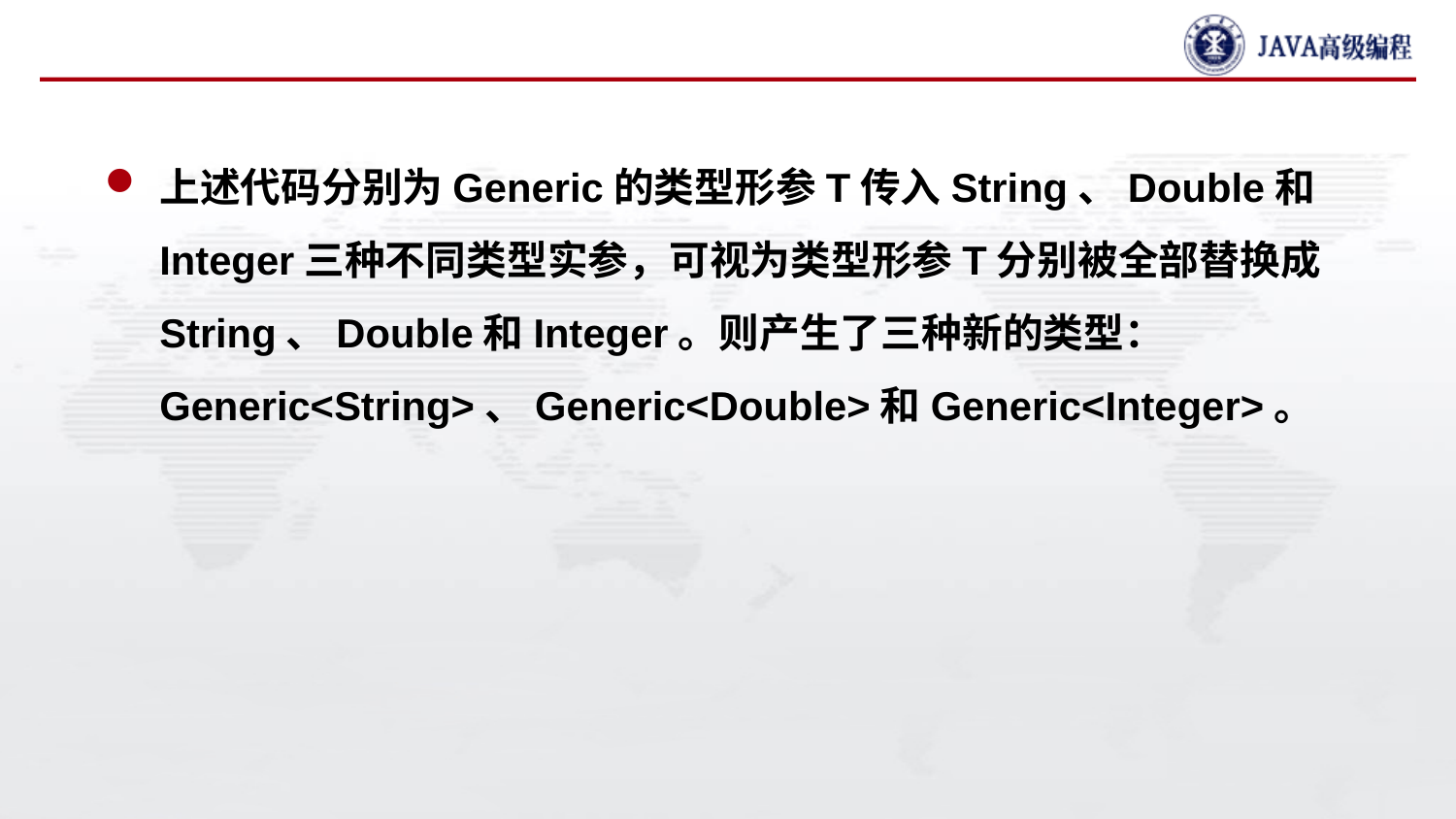

#
上述代码分别为Generic的类型形参T传入String、Double和Integer三种不同类型实参，可视为类型形参T分别被全部替换成String、Double和Integer。则产生了三种新的类型：Generic<String>、Generic<Double>和Generic<Integer>。